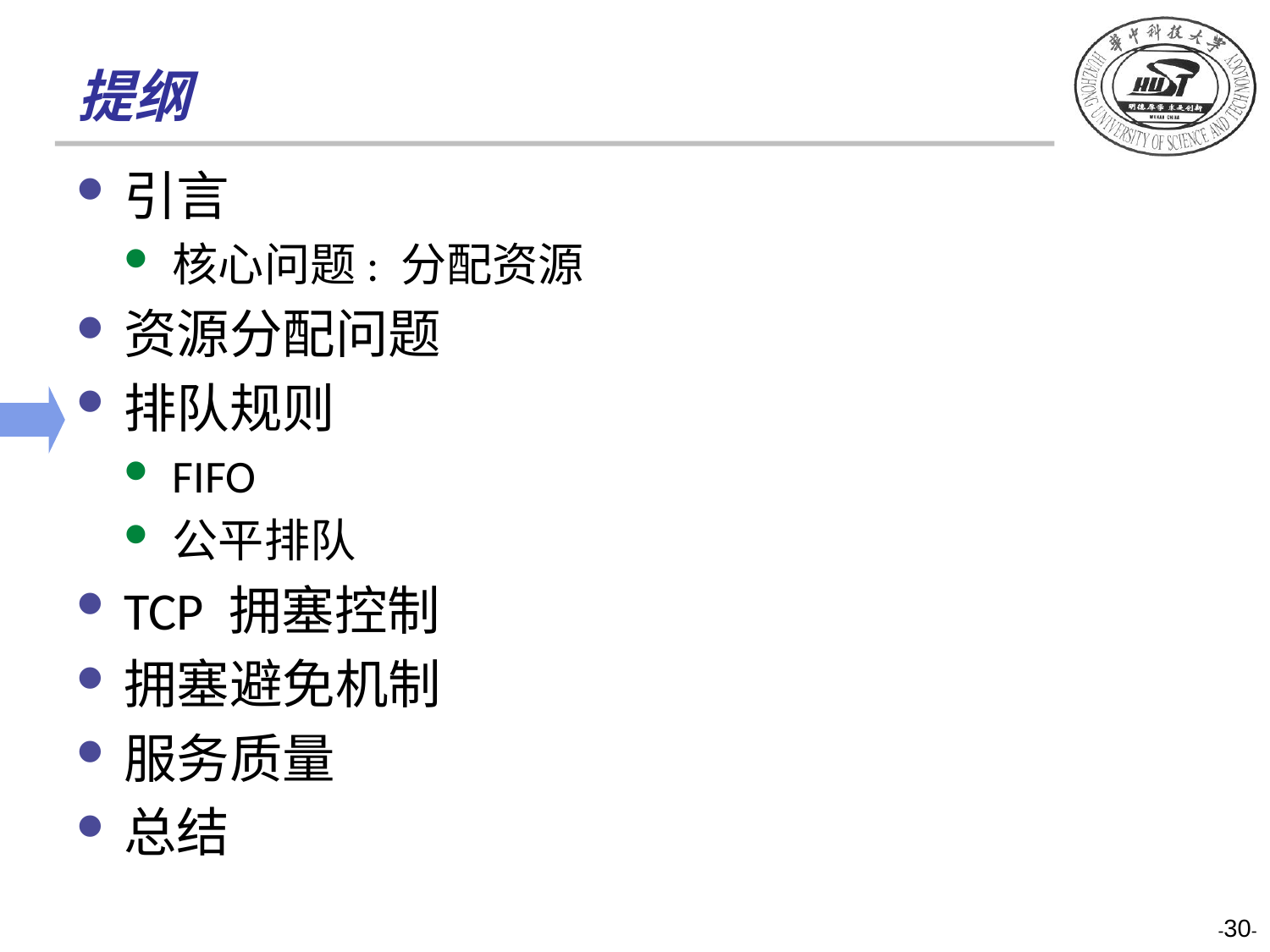

# 提纲
引言
核心问题: 分配资源
资源分配问题
排队规则
FIFO
公平排队
TCP 拥塞控制
拥塞避免机制
服务质量
总结

-30-